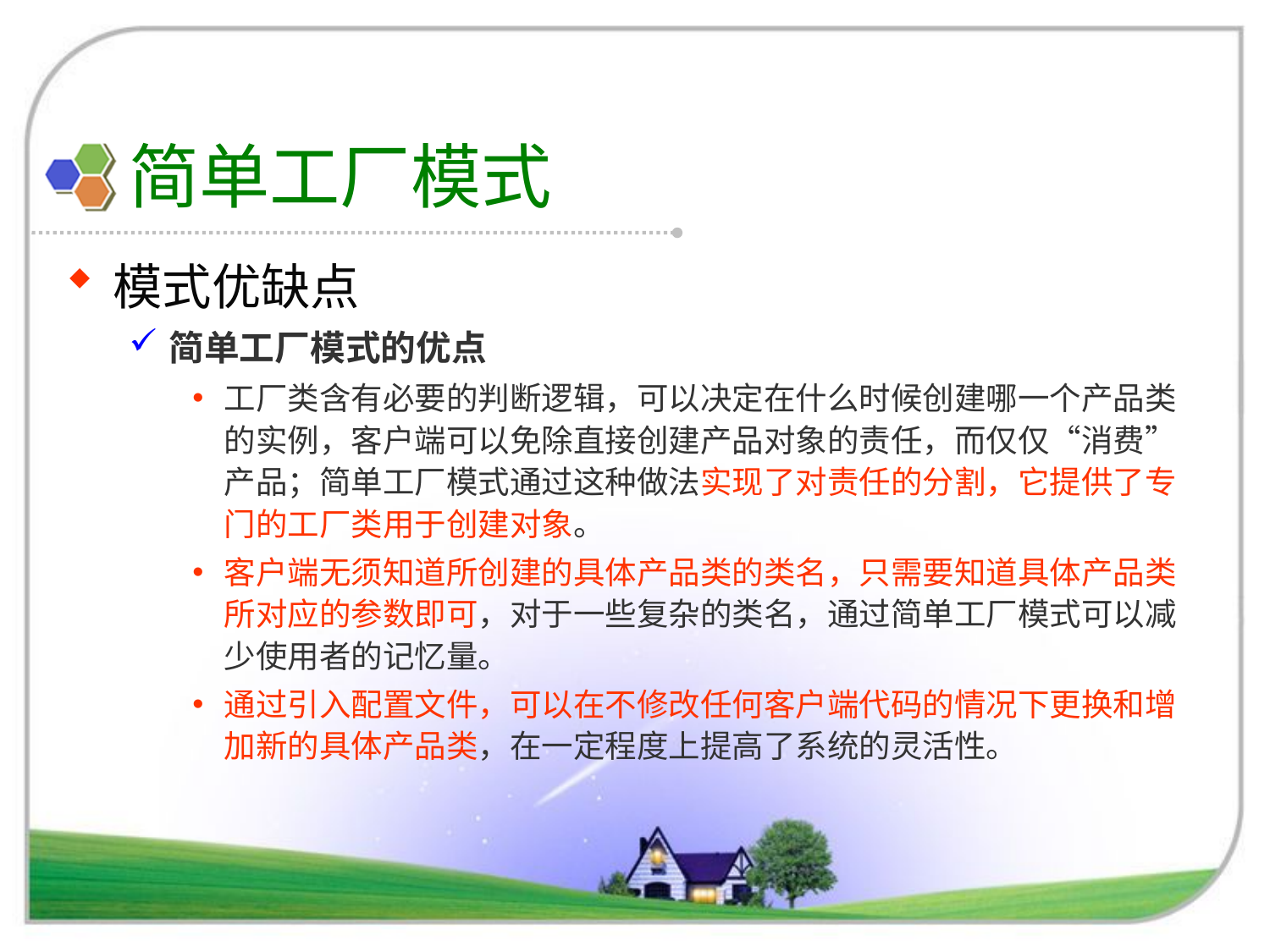

# 简单工厂模式
模式优缺点
简单工厂模式的优点
工厂类含有必要的判断逻辑，可以决定在什么时候创建哪一个产品类的实例，客户端可以免除直接创建产品对象的责任，而仅仅“消费”产品；简单工厂模式通过这种做法实现了对责任的分割，它提供了专门的工厂类用于创建对象。
客户端无须知道所创建的具体产品类的类名，只需要知道具体产品类所对应的参数即可，对于一些复杂的类名，通过简单工厂模式可以减少使用者的记忆量。
通过引入配置文件，可以在不修改任何客户端代码的情况下更换和增加新的具体产品类，在一定程度上提高了系统的灵活性。